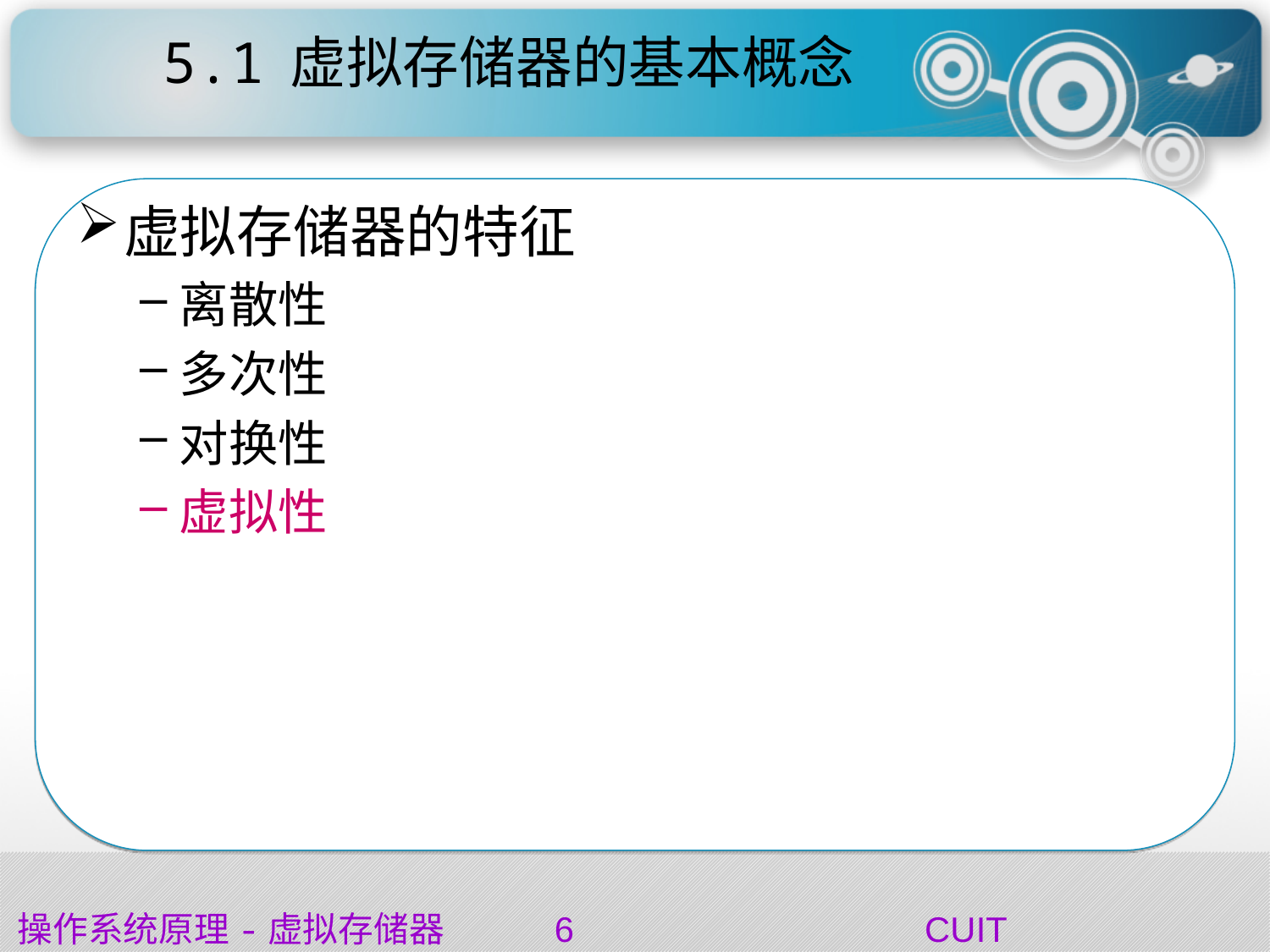

# 5.1	虚拟存储器的基本概念
虚拟存储器的特征
离散性
多次性
对换性
虚拟性